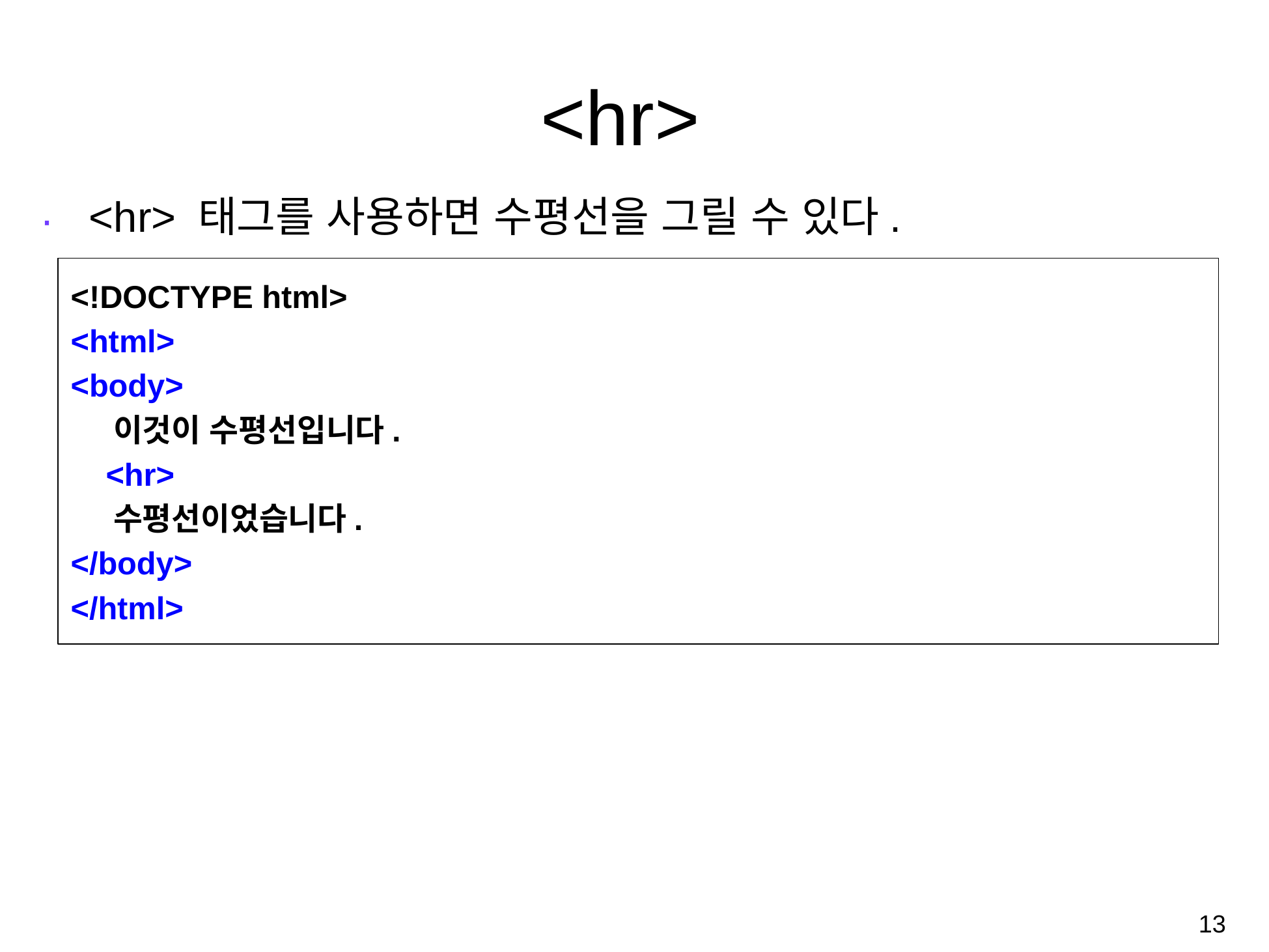

# <hr>
<hr> 태그를 사용하면 수평선을 그릴 수 있다.
<!DOCTYPE html>
<html>
<body>
    이것이 수평선입니다.
    <hr>
    수평선이었습니다.
</body>
</html>
13